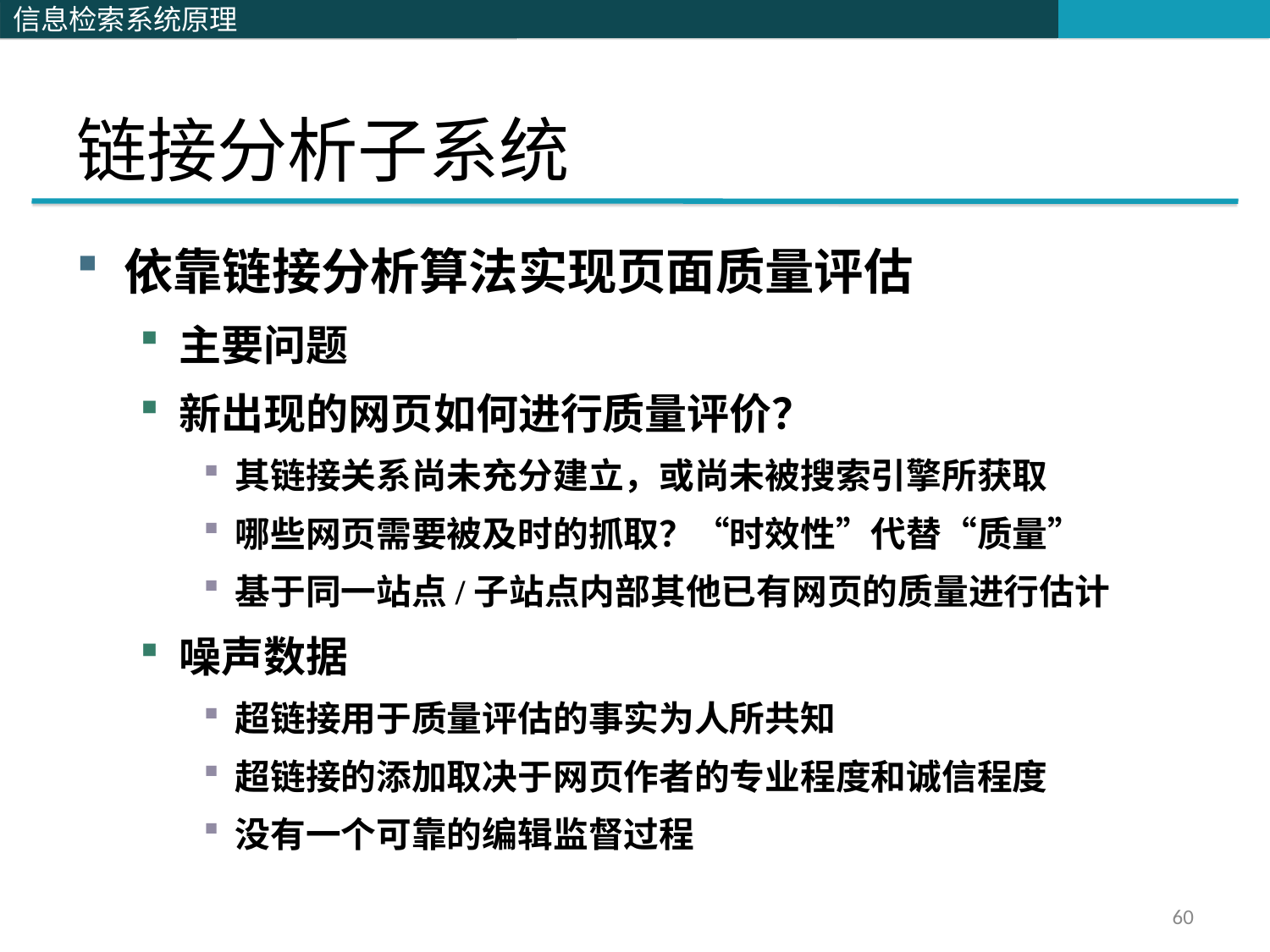

# 链接分析子系统
依靠链接分析算法实现页面质量评估
主要问题
新出现的网页如何进行质量评价？
其链接关系尚未充分建立，或尚未被搜索引擎所获取
哪些网页需要被及时的抓取？“时效性”代替“质量”
基于同一站点/子站点内部其他已有网页的质量进行估计
噪声数据
超链接用于质量评估的事实为人所共知
超链接的添加取决于网页作者的专业程度和诚信程度
没有一个可靠的编辑监督过程

60